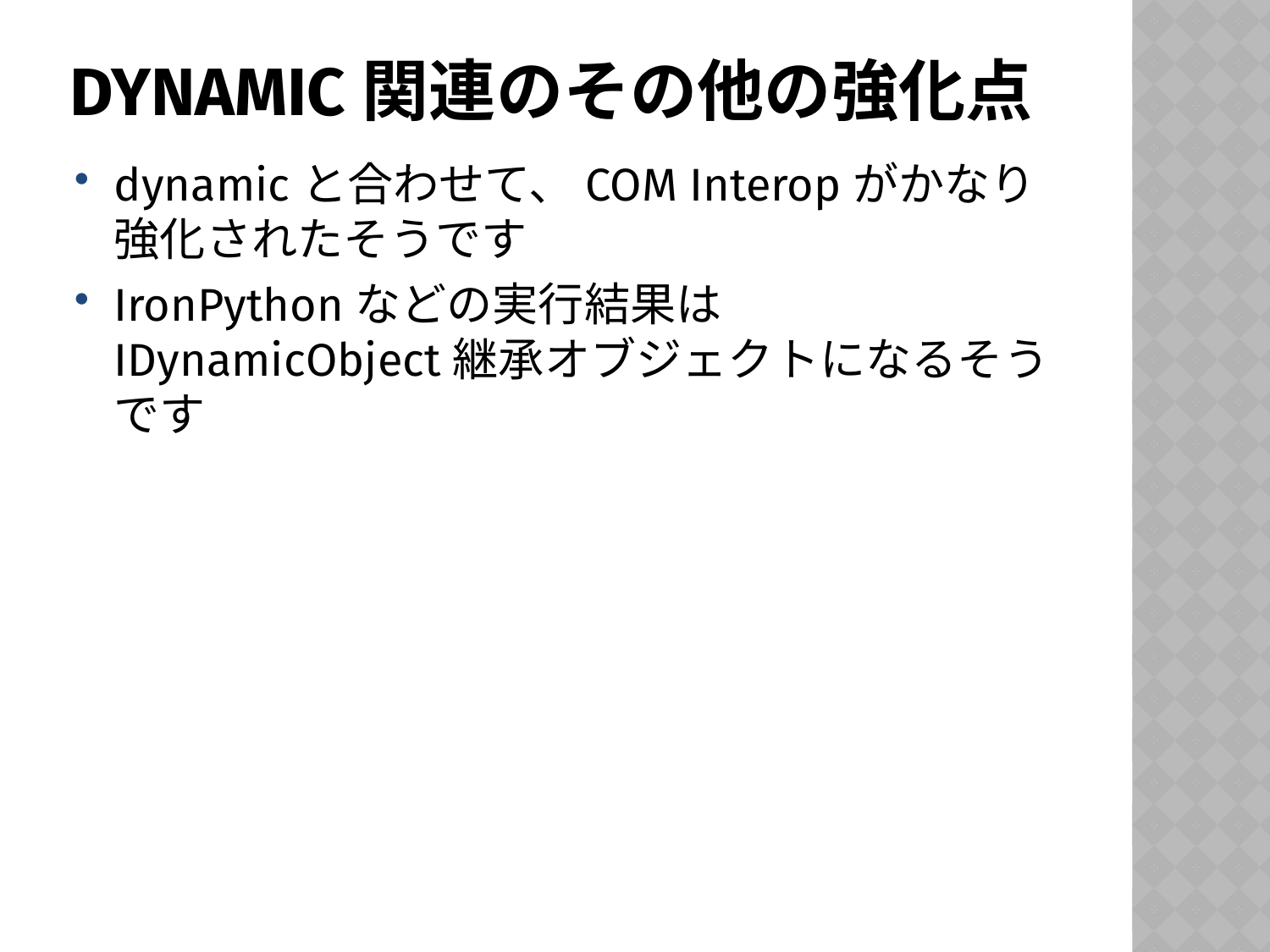

# dynamic関連のその他の強化点
dynamicと合わせて、COM Interopがかなり強化されたそうです
IronPythonなどの実行結果はIDynamicObject継承オブジェクトになるそうです